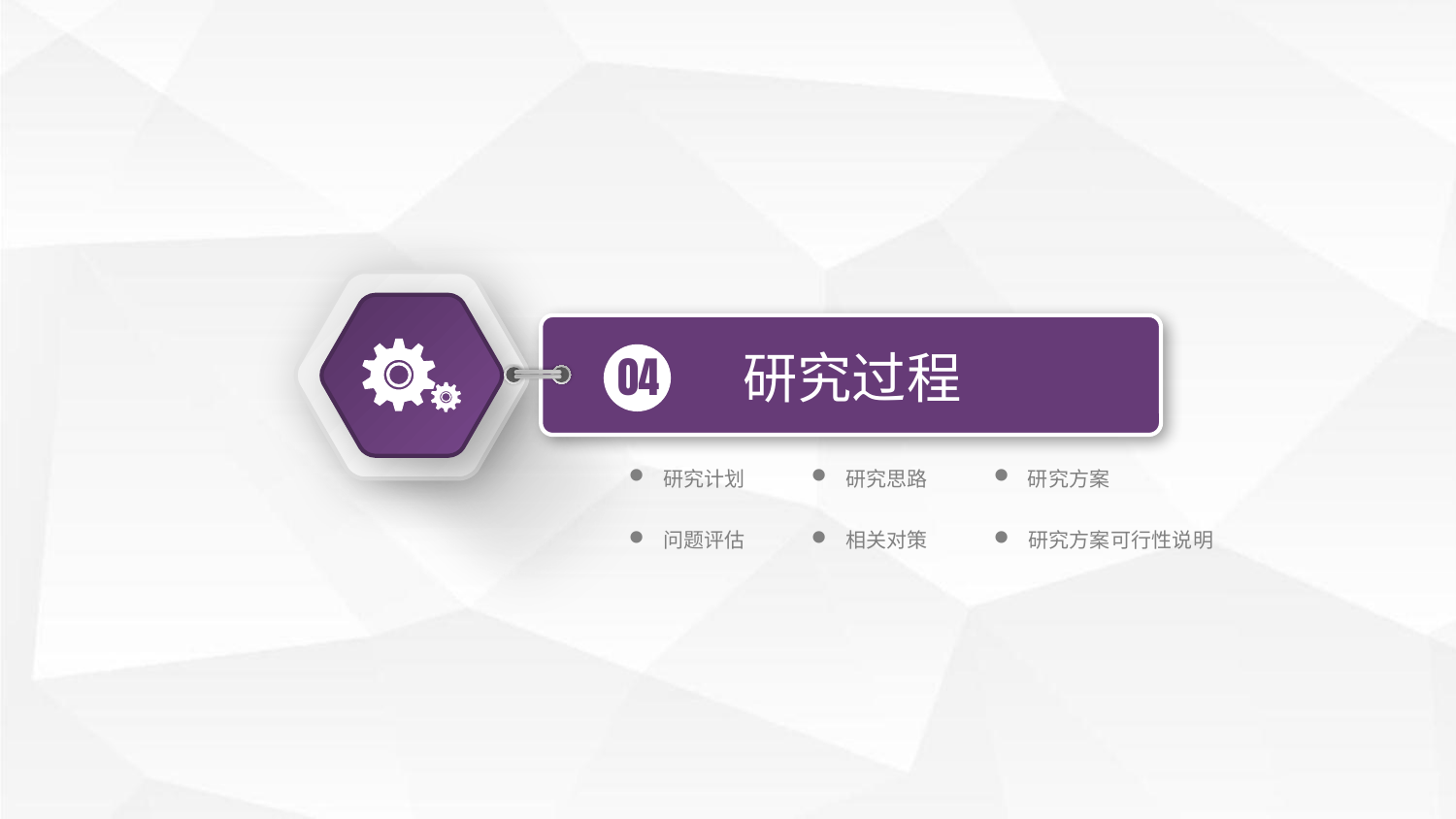

研究过程

04

研究思路
研究方案
研究计划
研究方案可行性说明
相关对策
问题评估